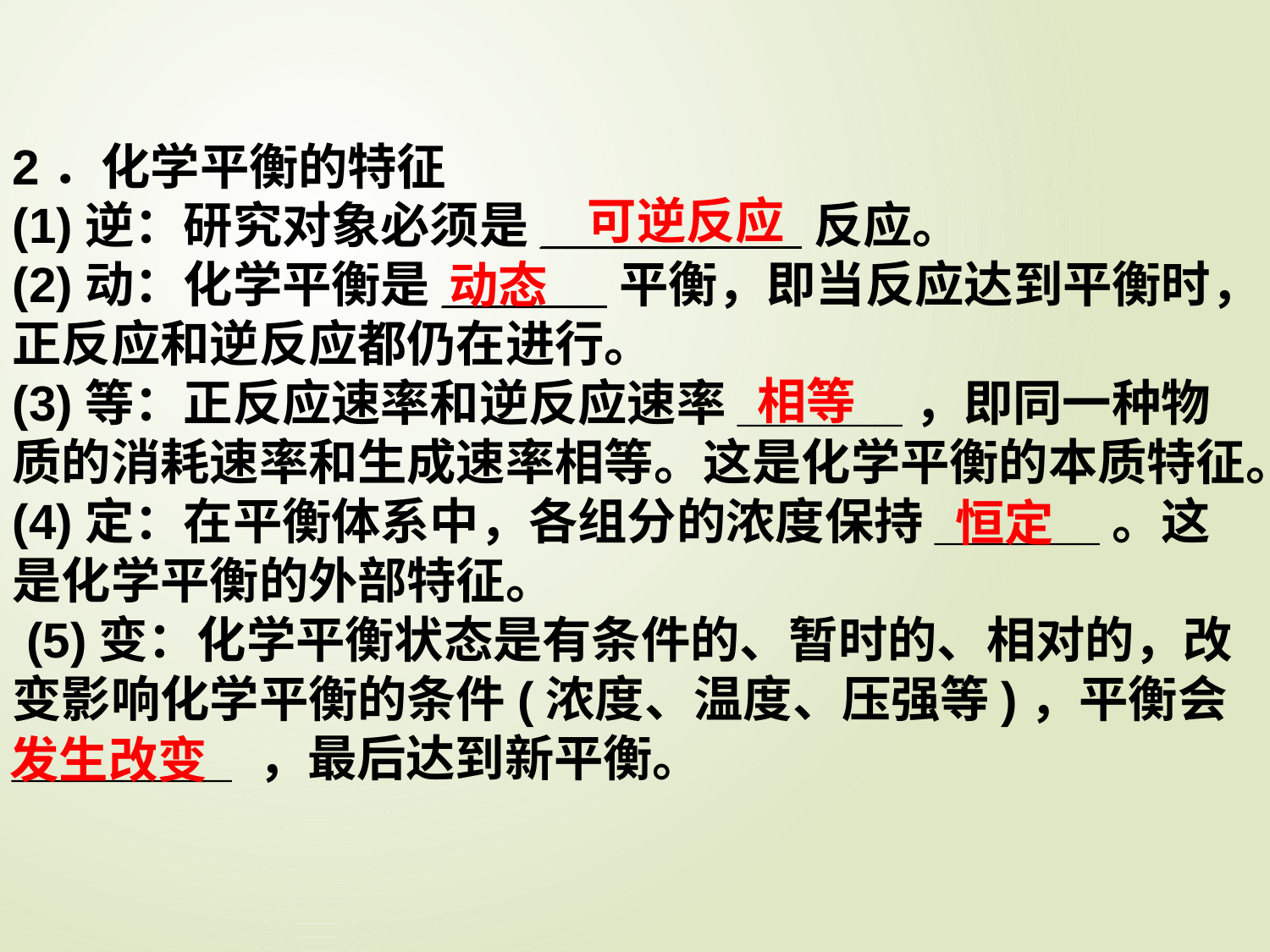

2．化学平衡的特征
(1)逆：研究对象必须是______       反应。
(2)动：化学平衡是______平衡，即当反应达到平衡时，正反应和逆反应都仍在进行。
(3)等：正反应速率和逆反应速率______，即同一种物质的消耗速率和生成速率相等。这是化学平衡的本质特征。
(4)定：在平衡体系中，各组分的浓度保持______。这是化学平衡的外部特征。
 (5)变：化学平衡状态是有条件的、暂时的、相对的，改变影响化学平衡的条件(浓度、温度、压强等)，平衡会________ ，最后达到新平衡。

可逆反应
动态
相等
恒定
发生改变